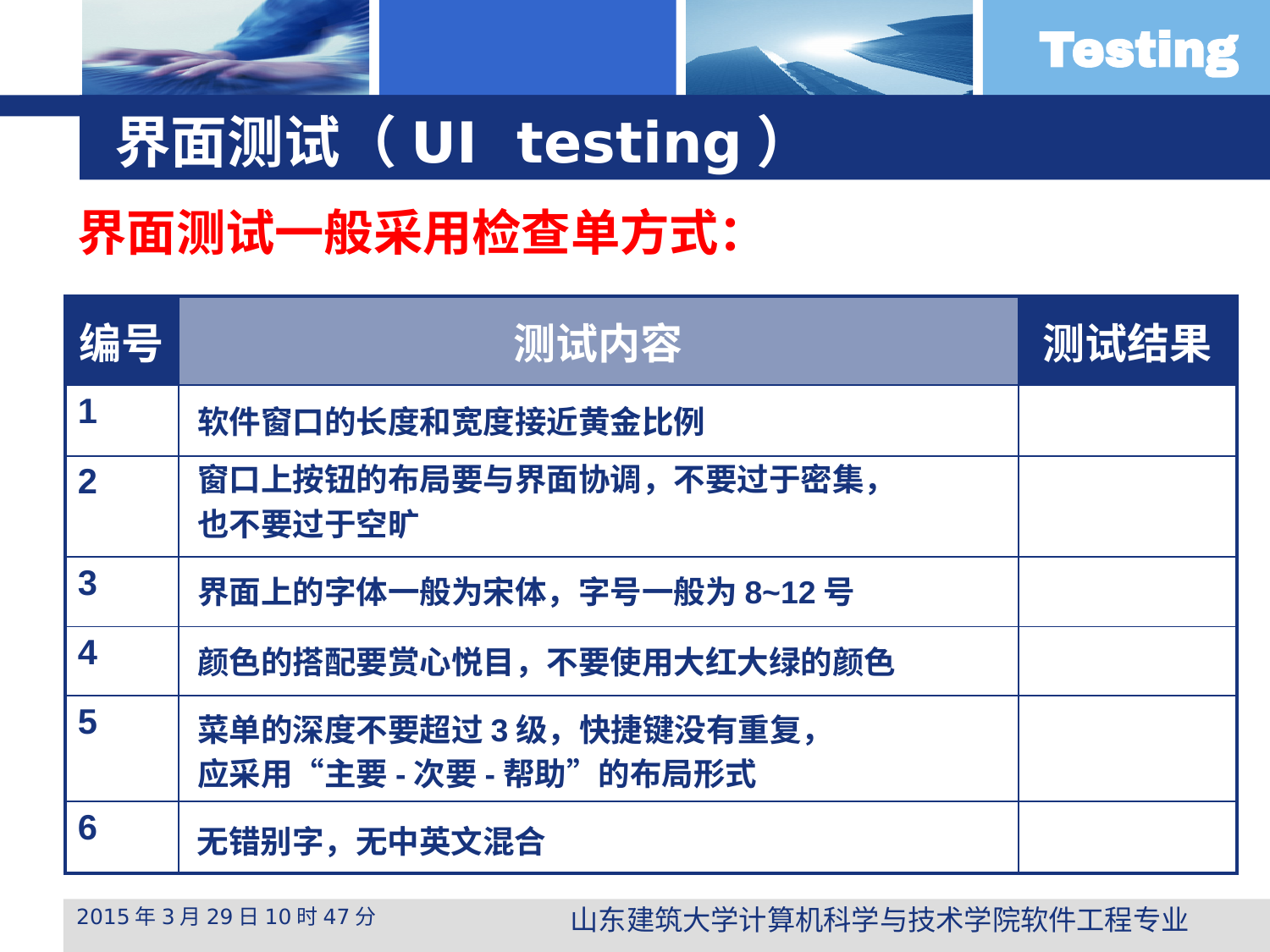

# 界面测试（UI  testing）
界面测试一般采用检查单方式：
| 编号 | 测试内容 | 测试结果 |
| --- | --- | --- |
| 1 |  |  |
| 2 |  |  |
| 3 |  |  |
| 4 |  |  |
| 5 |  |  |
| 6 |  |  |
软件窗口的长度和宽度接近黄金比例
窗口上按钮的布局要与界面协调，不要过于密集，
也不要过于空旷
界面上的字体一般为宋体，字号一般为8~12号
颜色的搭配要赏心悦目，不要使用大红大绿的颜色
菜单的深度不要超过3级，快捷键没有重复，
应采用“主要-次要-帮助”的布局形式
无错别字，无中英文混合
山东建筑大学计算机科学与技术学院软件工程专业
2015年3月29日10时47分